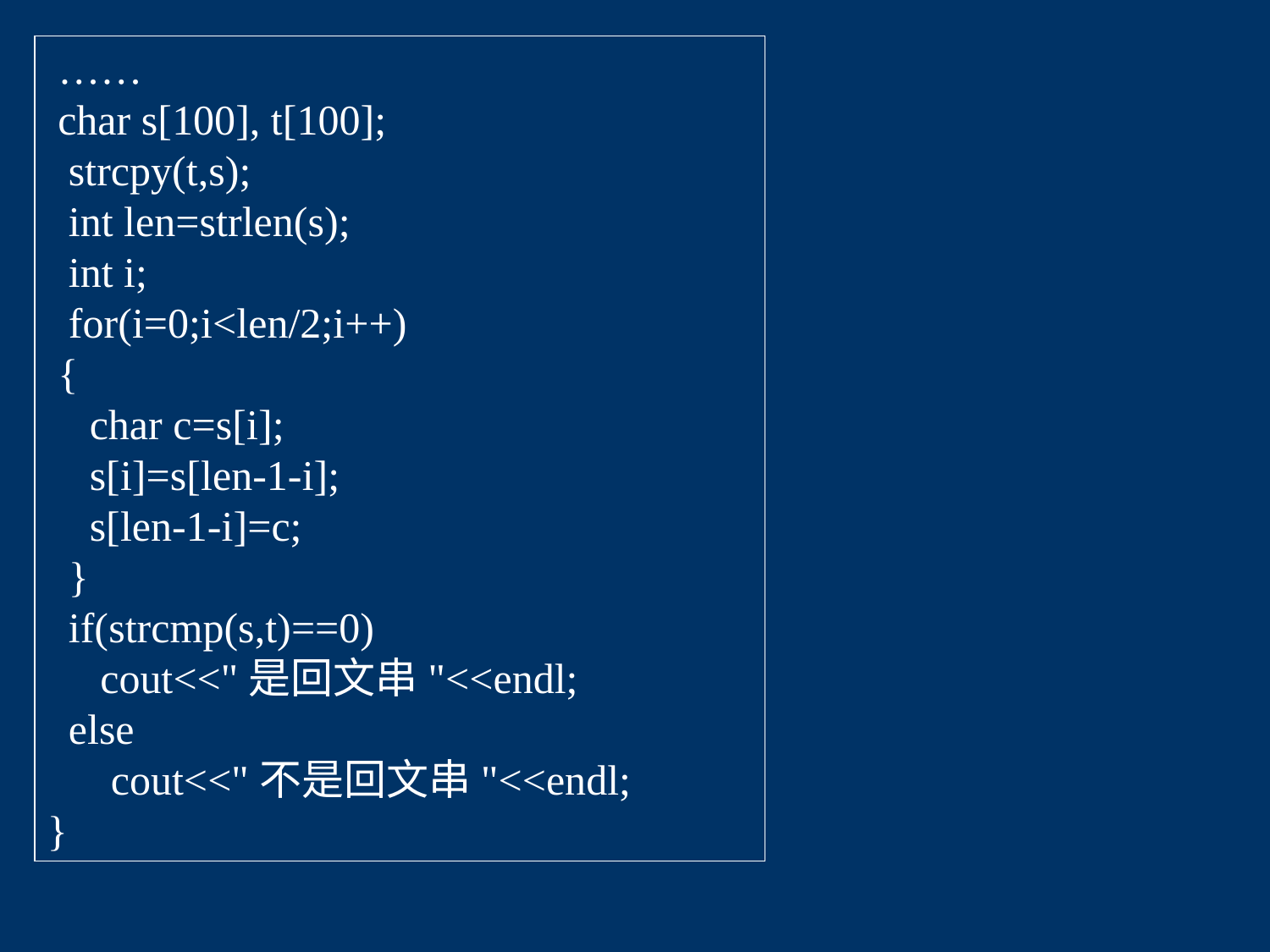

……
 char s[100], t[100];
  strcpy(t,s);
  int len=strlen(s);
  int i;
  for(i=0;i<len/2;i++)
 {
    char c=s[i];
    s[i]=s[len-1-i];
    s[len-1-i]=c;
  }
  if(strcmp(s,t)==0)
     cout<<"是回文串"<<endl;
  else
      cout<<"不是回文串"<<endl;
}